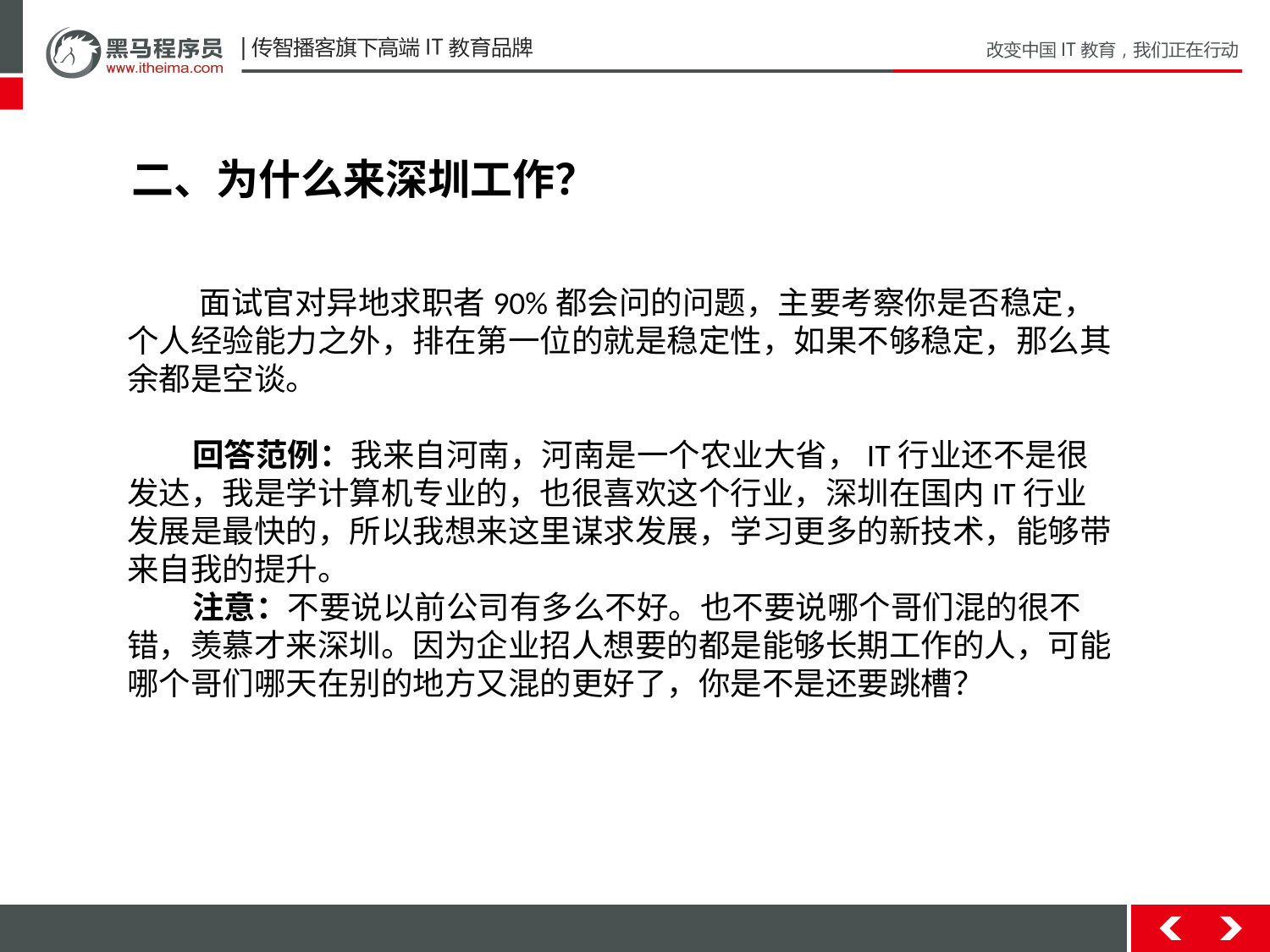

二、为什么来深圳工作？
         面试官对异地求职者90%都会问的问题，主要考察你是否稳定，个人经验能力之外，排在第一位的就是稳定性，如果不够稳定，那么其余都是空谈。

        回答范例：我来自河南，河南是一个农业大省，IT行业还不是很发达，我是学计算机专业的，也很喜欢这个行业，深圳在国内IT行业发展是最快的，所以我想来这里谋求发展，学习更多的新技术，能够带来自我的提升。
        注意：不要说以前公司有多么不好。也不要说哪个哥们混的很不错，羡慕才来深圳。因为企业招人想要的都是能够长期工作的人，可能哪个哥们哪天在别的地方又混的更好了，你是不是还要跳槽？